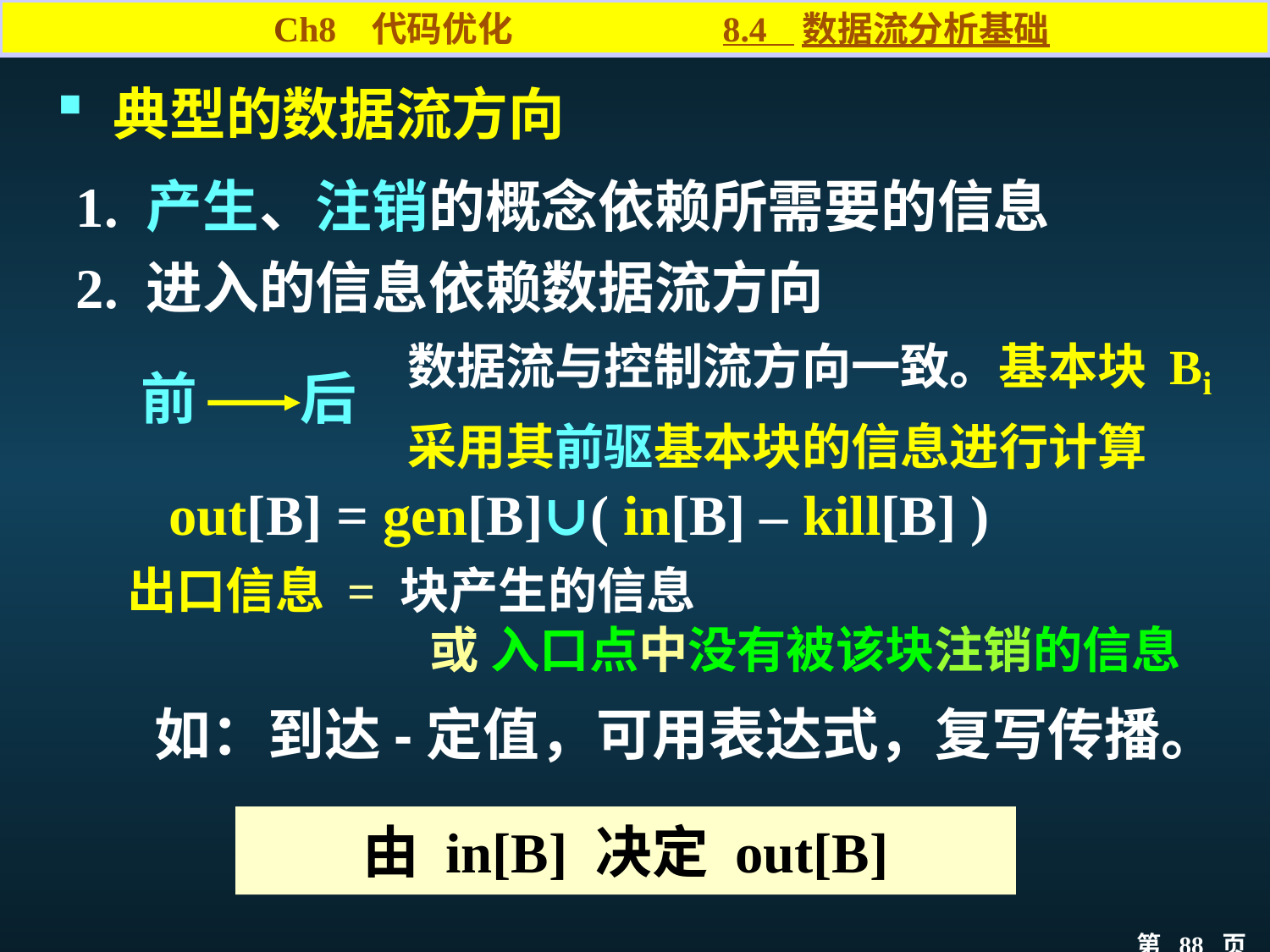

Ch8   代码优化                         8.4   数据流分析基础
 典型的数据流方向
1. 产生、注销的概念依赖所需要的信息
2. 进入的信息依赖数据流方向
数据流与控制流方向一致。基本块 Bi 采用其前驱基本块的信息进行计算
前        后

out[B] = gen[B]∪( in[B] – kill[B] )
出口信息 = 块产生的信息
                           或 入口点中没有被该块注销的信息
如：到达-定值，可用表达式，复写传播。
由 in[B] 决定 out[B]